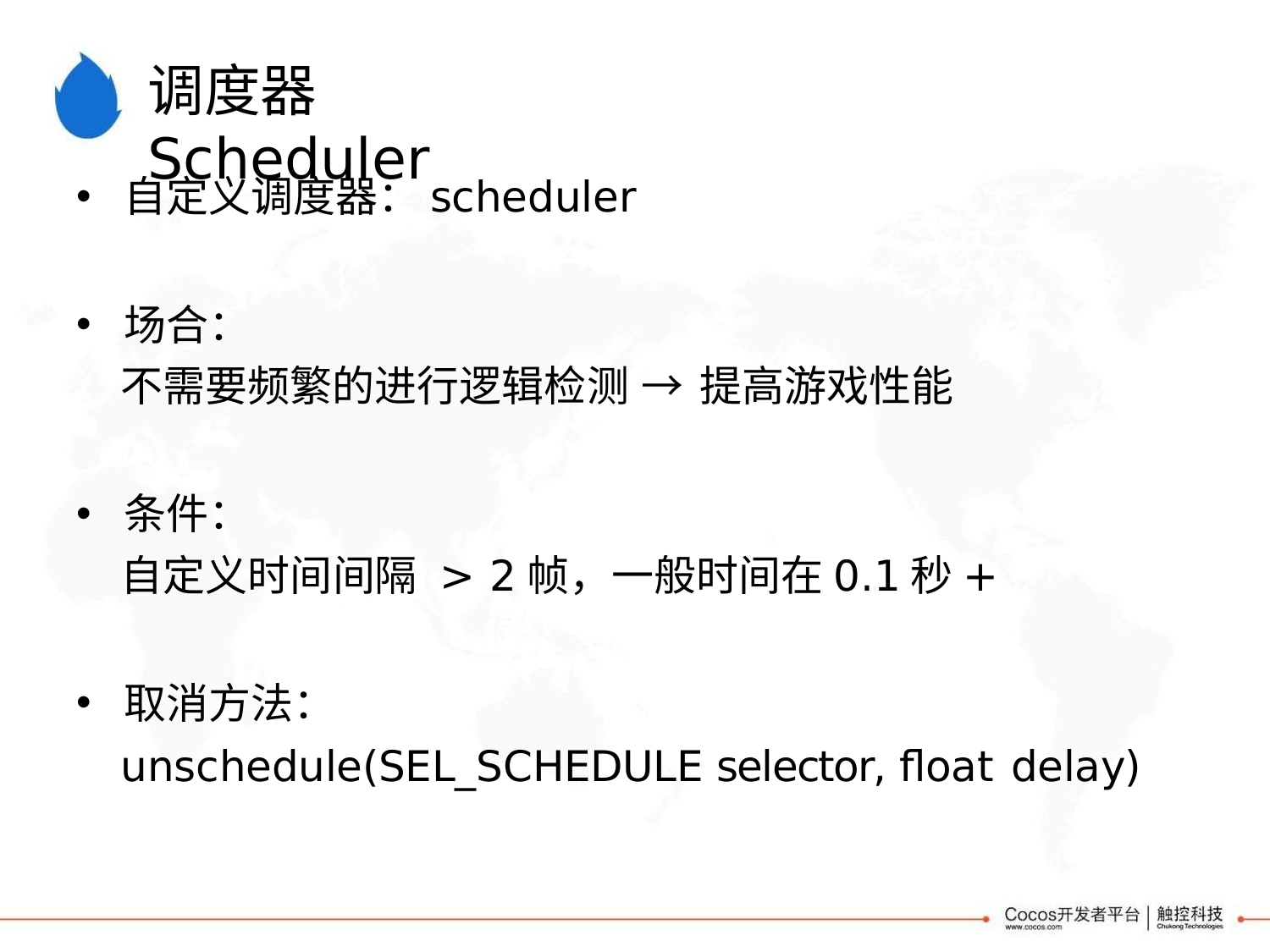

# 调度器Scheduler
自定义调度器：scheduler

场合：
不需要频繁的进行逻辑检测 → 提高游戏性能

条件：
自定义时间间隔 > 2帧，一般时间在0.1秒+

取消方法：
unschedule(SEL_SCHEDULE selector, float delay)